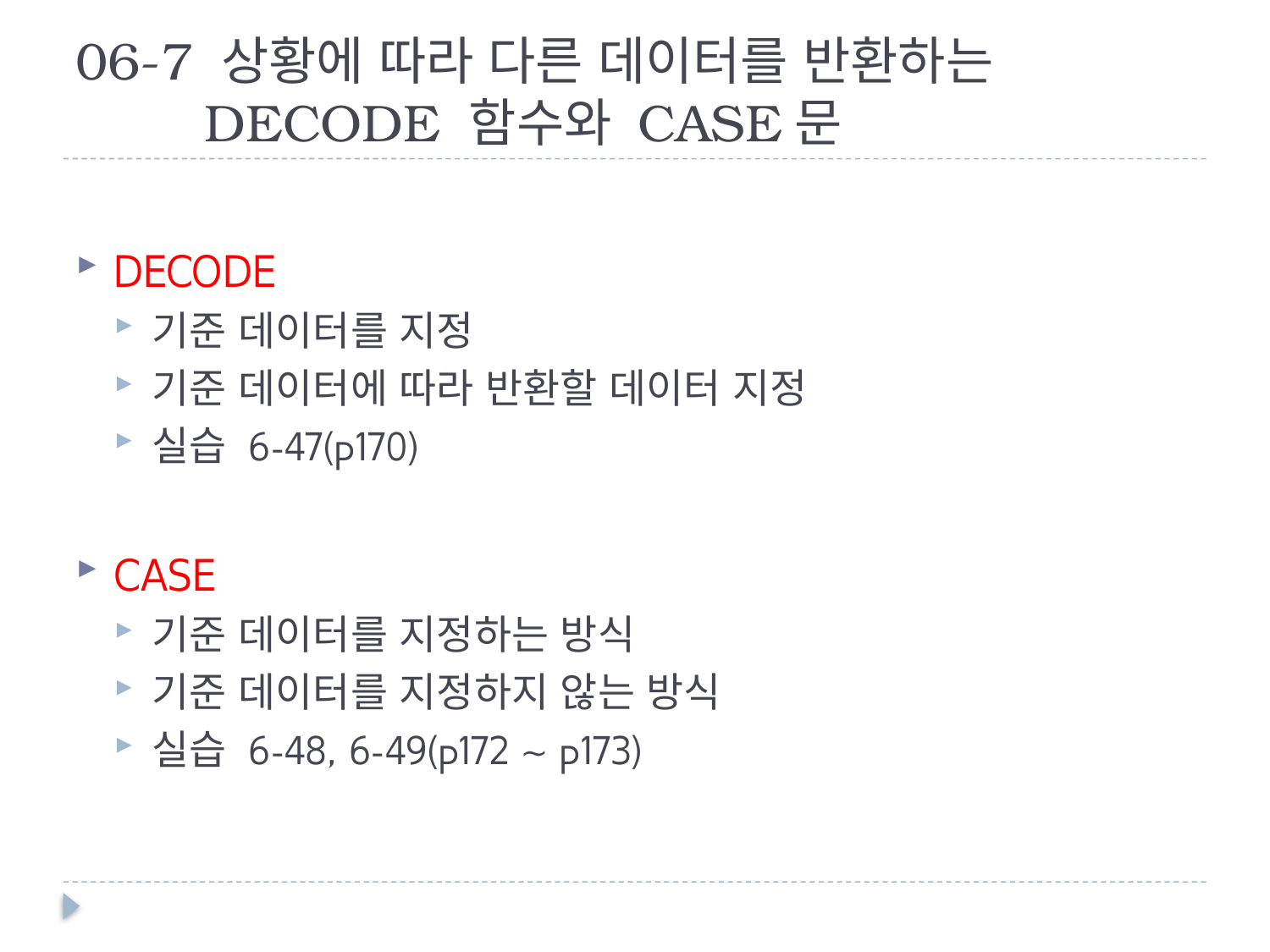

# 06-7 상황에 따라 다른 데이터를 반환하는 DECODE 함수와 CASE문

DECODE
기준 데이터를 지정
기준 데이터에 따라 반환할 데이터 지정
실습 6-47(p170)

CASE
기준 데이터를 지정하는 방식
기준 데이터를 지정하지 않는 방식
실습 6-48, 6-49(p172 ~ p173)